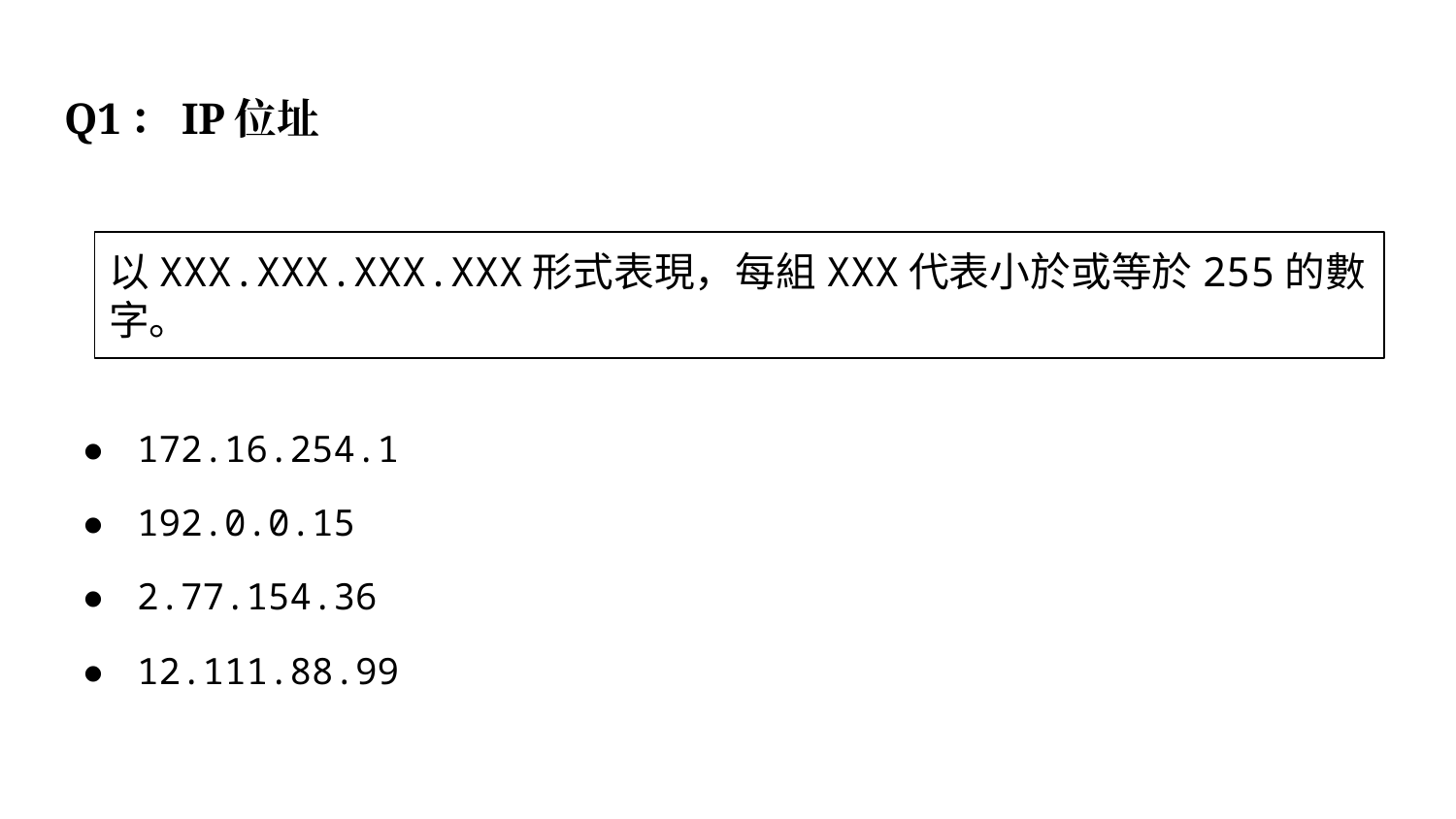

# Q1：IP位址

以XXX.XXX.XXX.XXX形式表現，每組XXX代表小於或等於255的數字。
172.16.254.1
192.0.0.15
2.77.154.36
12.111.88.99